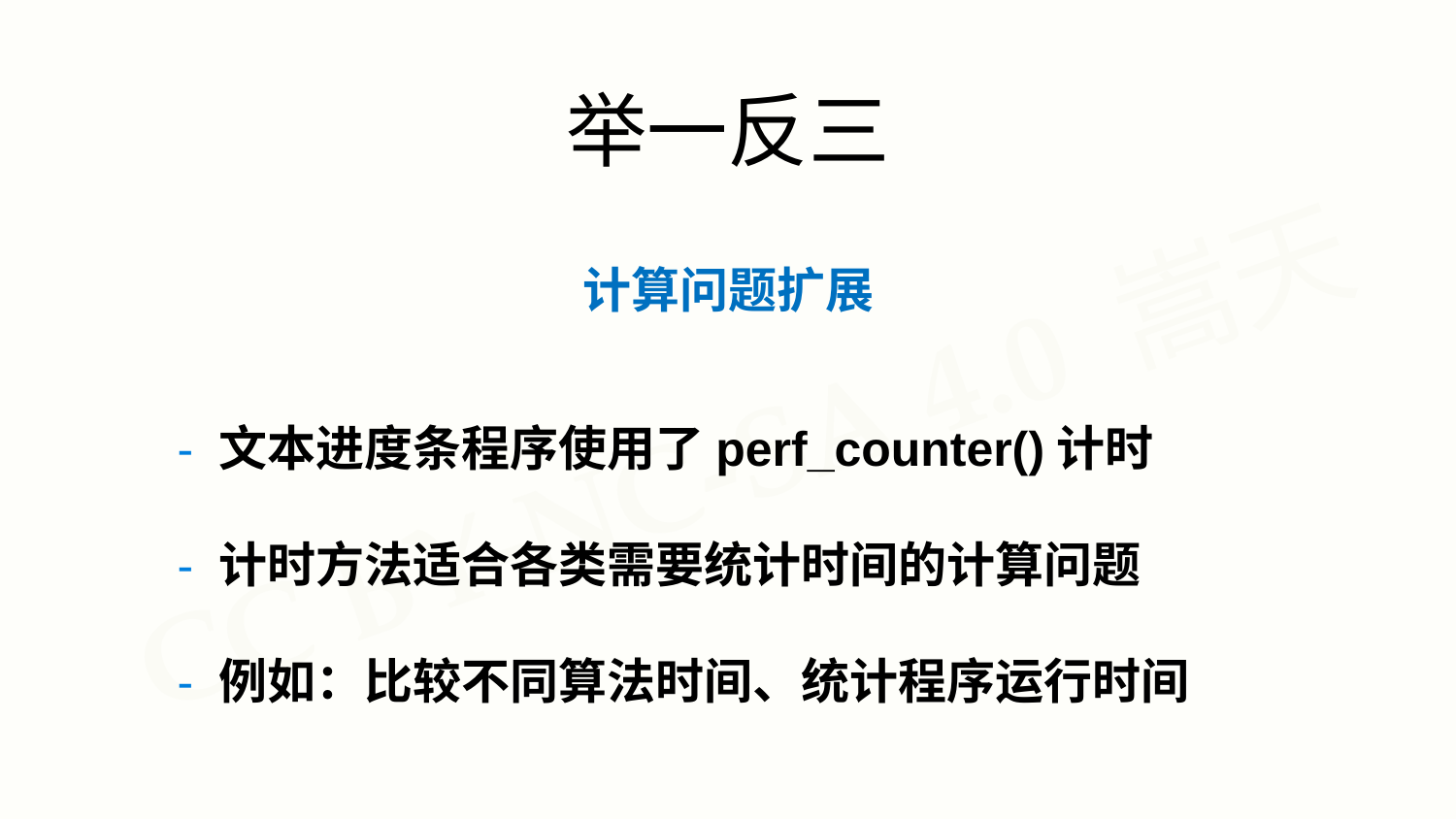

举一反三
计算问题扩展
            - 文本进度条程序使用了perf_counter()计时
            - 计时方法适合各类需要统计时间的计算问题
            - 例如：比较不同算法时间、统计程序运行时间